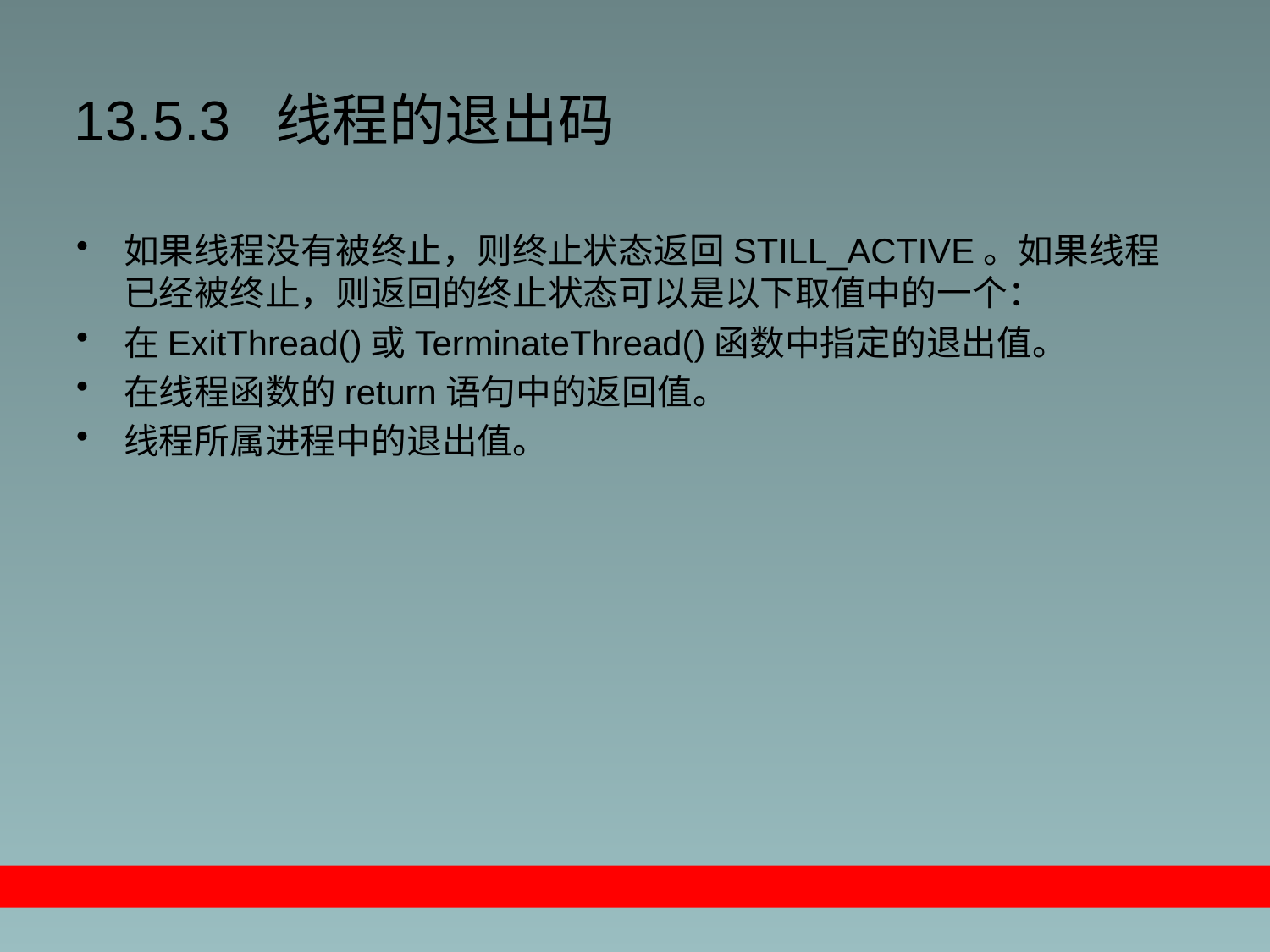

# 13.5.3  线程的退出码
如果线程没有被终止，则终止状态返回STILL_ACTIVE。如果线程已经被终止，则返回的终止状态可以是以下取值中的一个：
在ExitThread()或TerminateThread()函数中指定的退出值。
在线程函数的return语句中的返回值。
线程所属进程中的退出值。